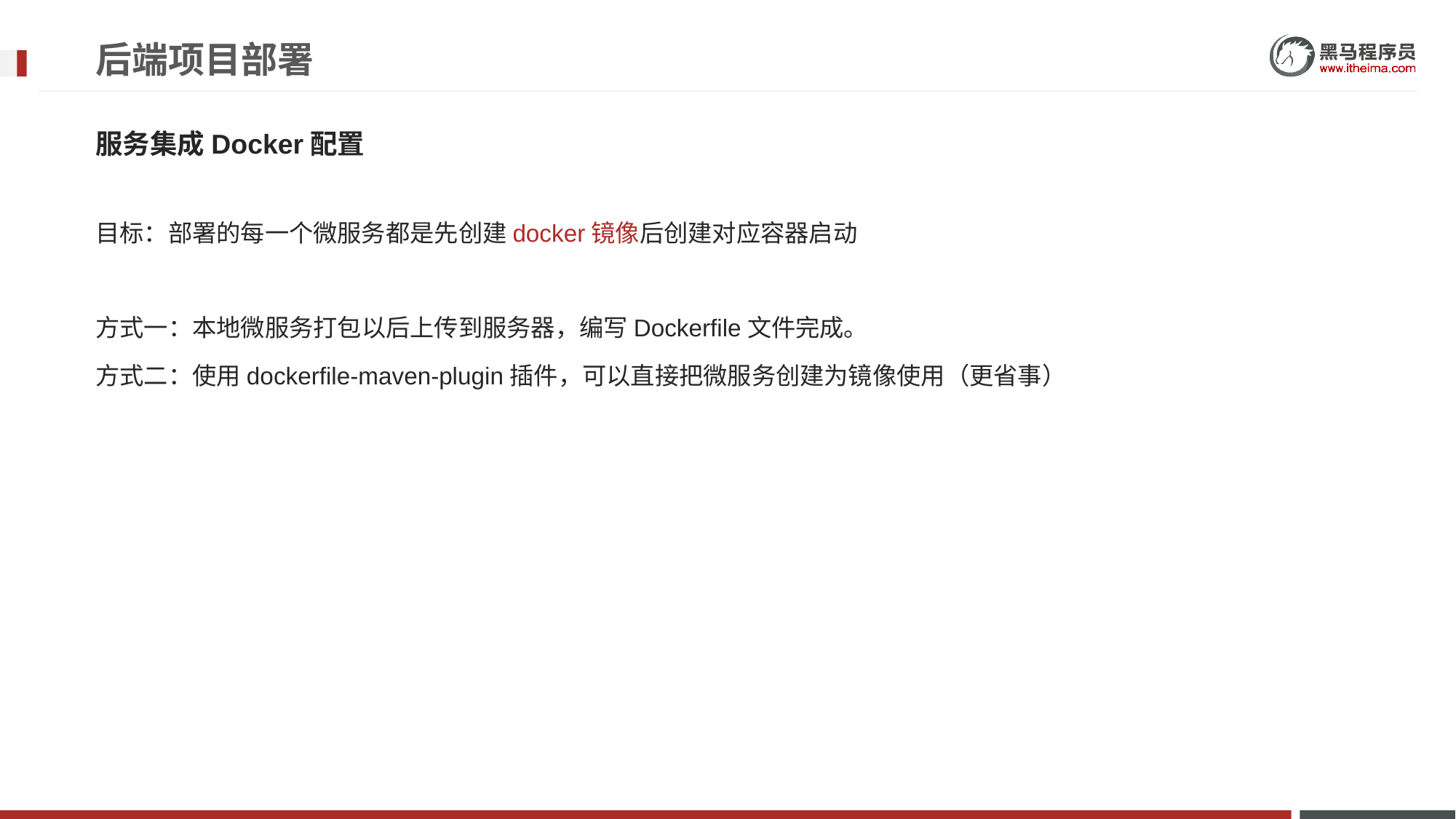

# 后端项目部署
服务集成Docker配置
目标：部署的每一个微服务都是先创建docker镜像后创建对应容器启动
方式一：本地微服务打包以后上传到服务器，编写Dockerfile文件完成。
方式二：使用dockerfile-maven-plugin插件，可以直接把微服务创建为镜像使用（更省事）